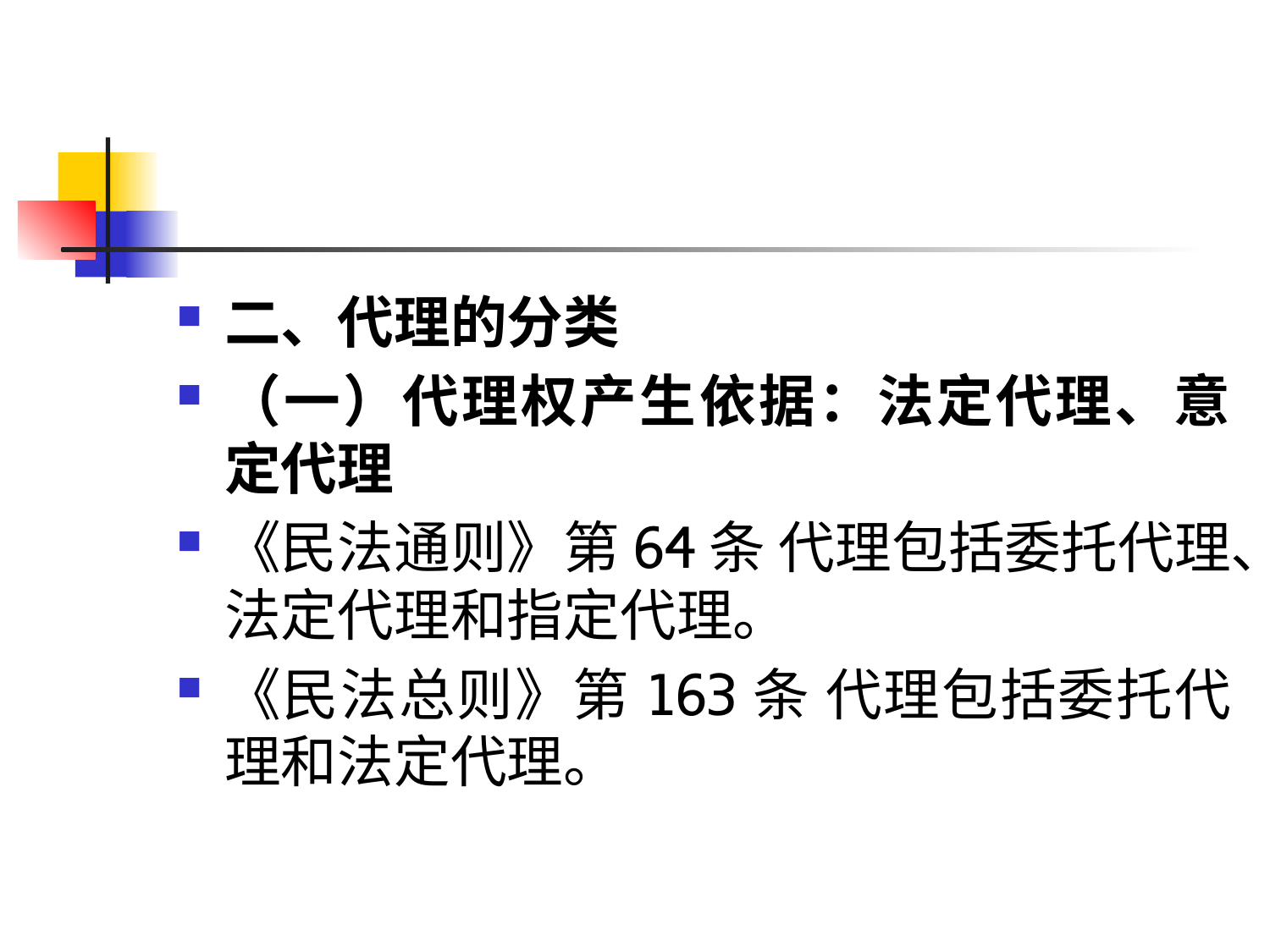

#
二、代理的分类
（一）代理权产生依据：法定代理、意定代理
《民法通则》第64条 代理包括委托代理、法定代理和指定代理。
《民法总则》第163条 代理包括委托代理和法定代理。